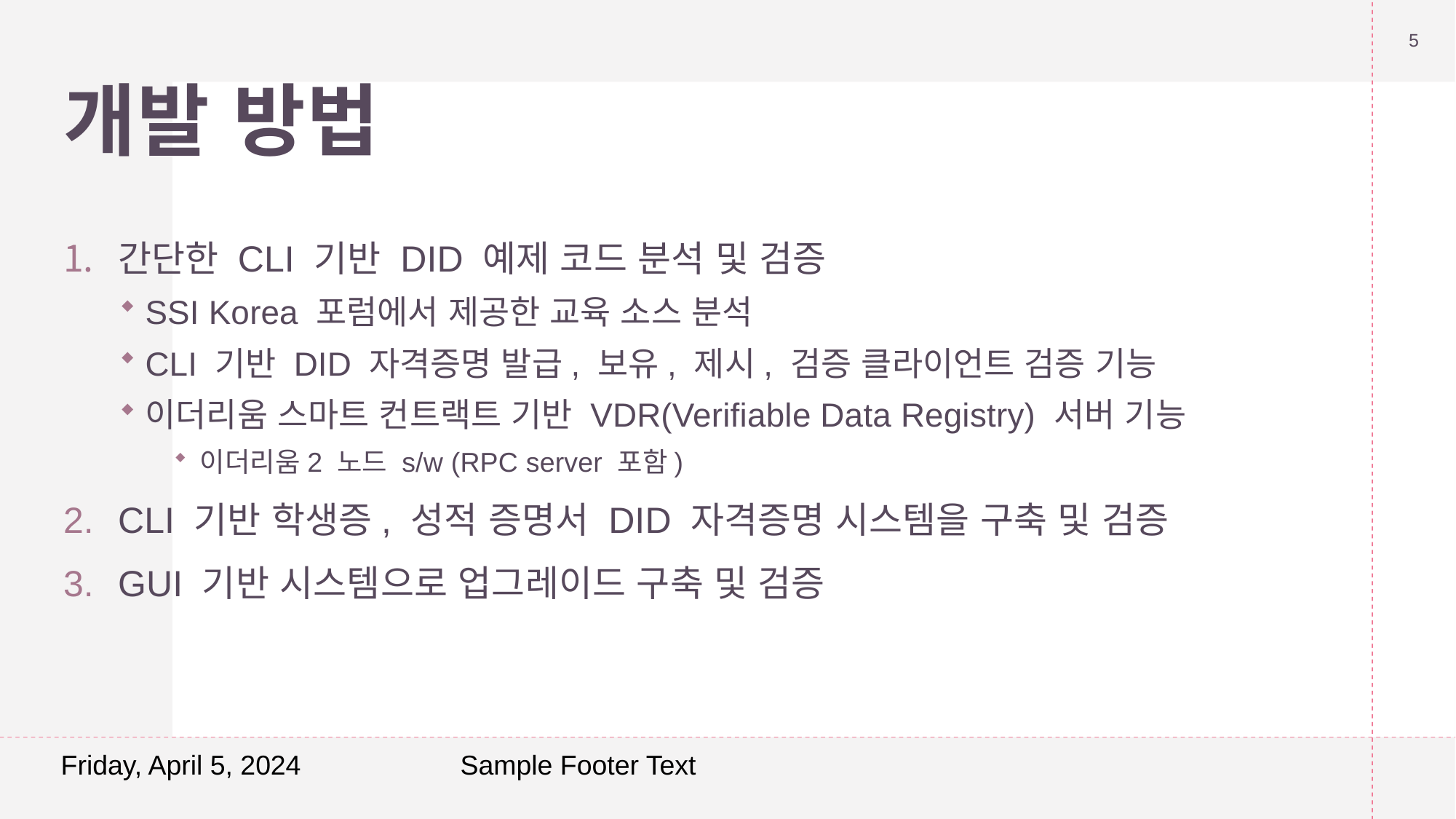

5
# 개발 방법
간단한 CLI 기반 DID 예제 코드 분석 및 검증
SSI Korea 포럼에서 제공한 교육 소스 분석
CLI 기반 DID 자격증명 발급, 보유, 제시, 검증 클라이언트 검증 기능
이더리움 스마트 컨트랙트 기반 VDR(Verifiable Data Registry) 서버 기능
이더리움2 노드 s/w (RPC server 포함)
CLI 기반 학생증, 성적 증명서 DID 자격증명 시스템을 구축 및 검증
GUI 기반 시스템으로 업그레이드 구축 및 검증
Friday, April 5, 2024
Sample Footer Text